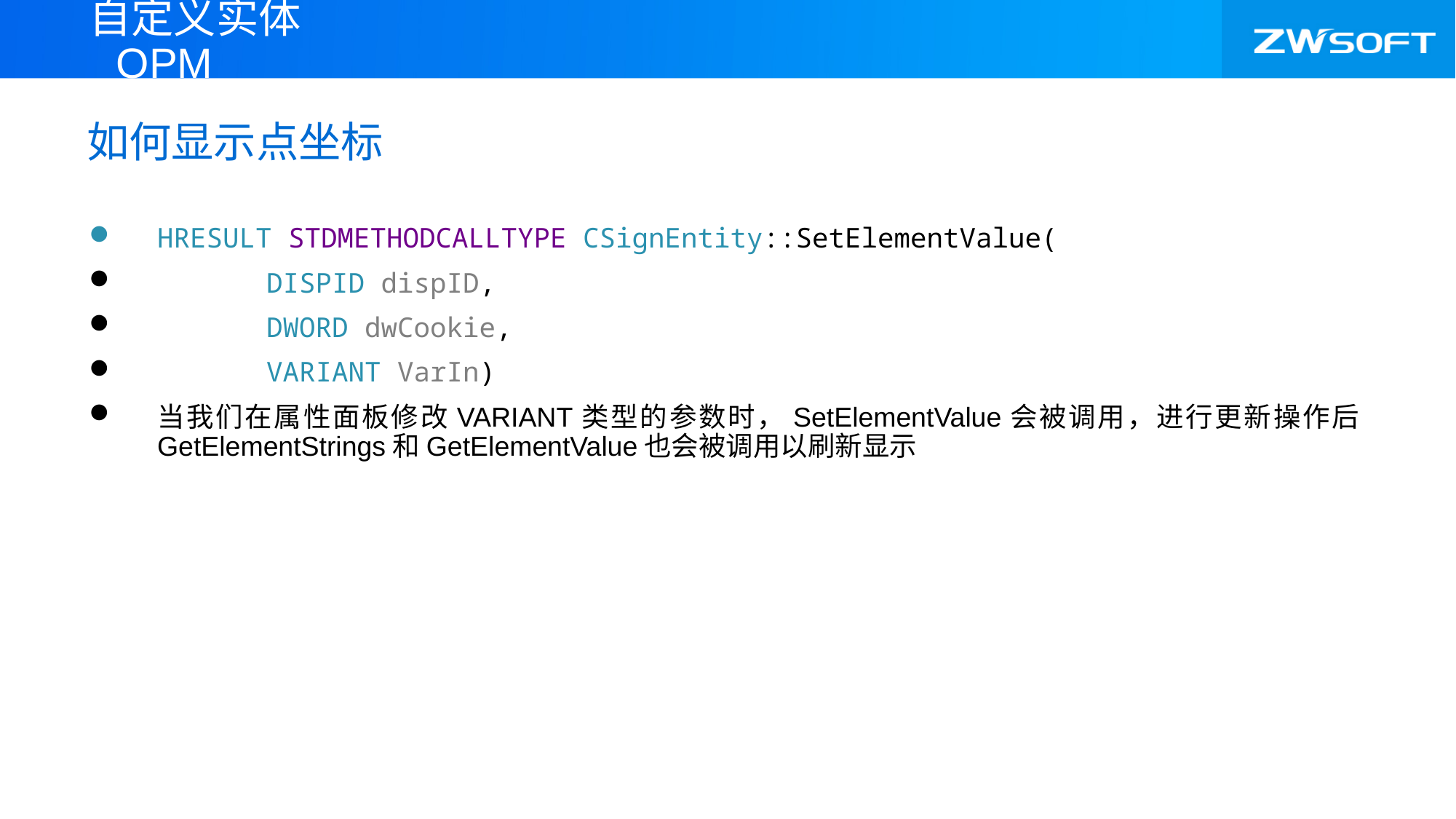

自定义实体OPM
# 如何显示点坐标
HRESULT STDMETHODCALLTYPE CSignEntity::SetElementValue(
	DISPID dispID,
	DWORD dwCookie,
	VARIANT VarIn)
当我们在属性面板修改VARIANT类型的参数时，SetElementValue会被调用，进行更新操作后GetElementStrings和GetElementValue也会被调用以刷新显示